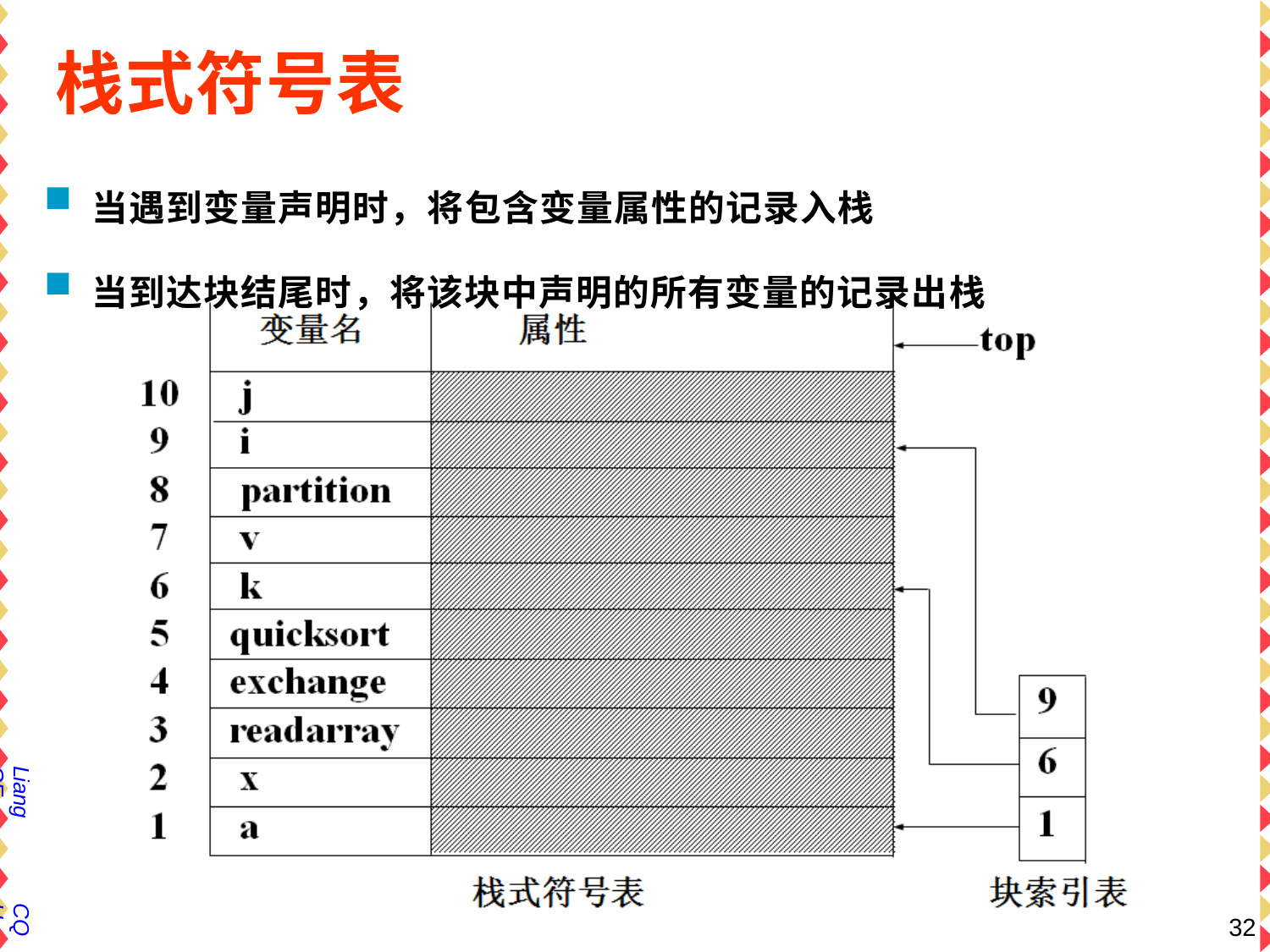

# 栈式符号表
当遇到变量声明时，将包含变量属性的记录入栈
当到达块结尾时，将该块中声明的所有变量的记录出栈

Liang GE
CQU
32